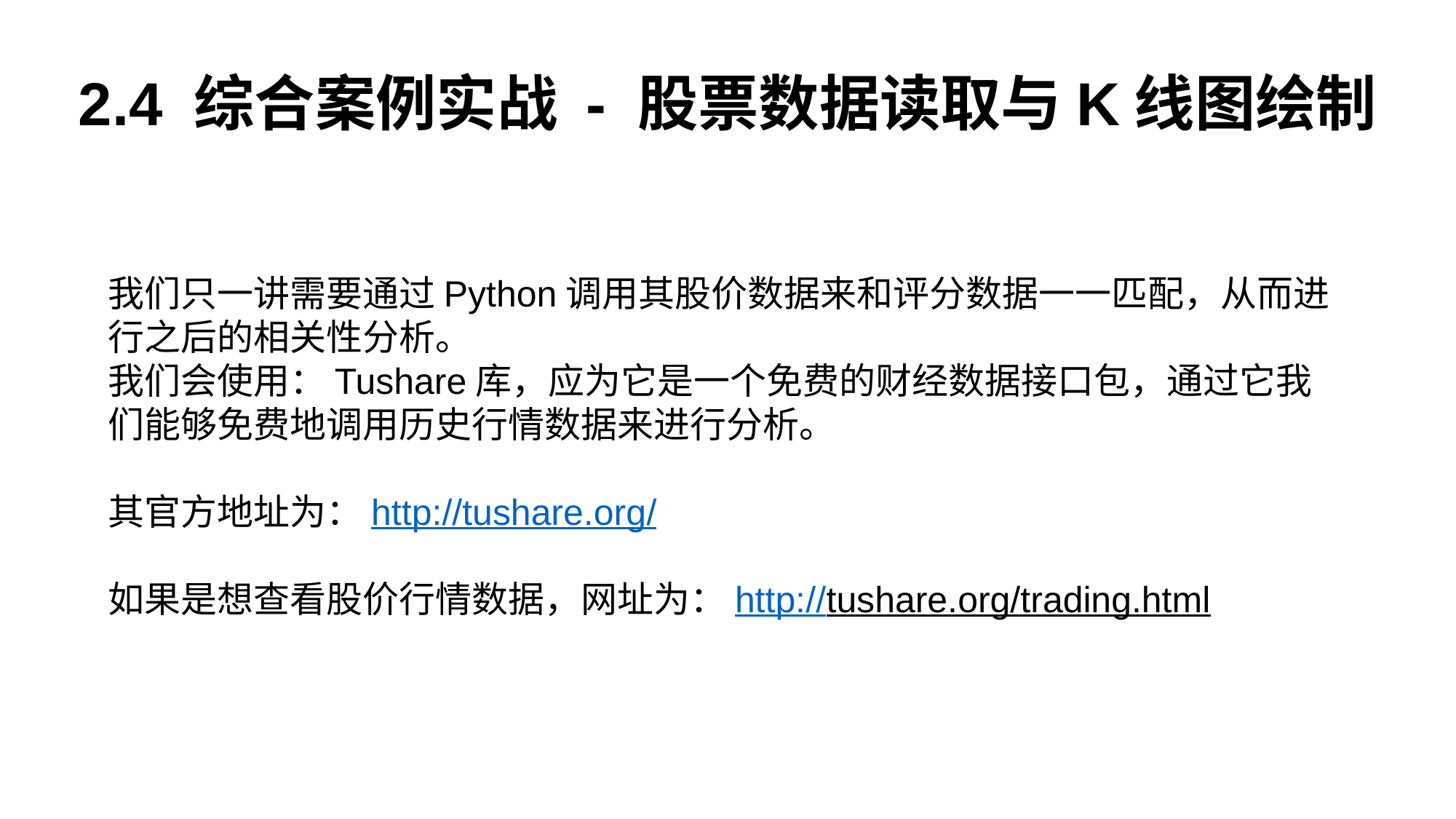

2.4 综合案例实战 - 股票数据读取与K线图绘制
我们只一讲需要通过Python调用其股价数据来和评分数据一一匹配，从而进行之后的相关性分析。
我们会使用：Tushare库，应为它是一个免费的财经数据接口包，通过它我们能够免费地调用历史行情数据来进行分析。

其官方地址为：http://tushare.org/

如果是想查看股价行情数据，网址为：http://tushare.org/trading.html